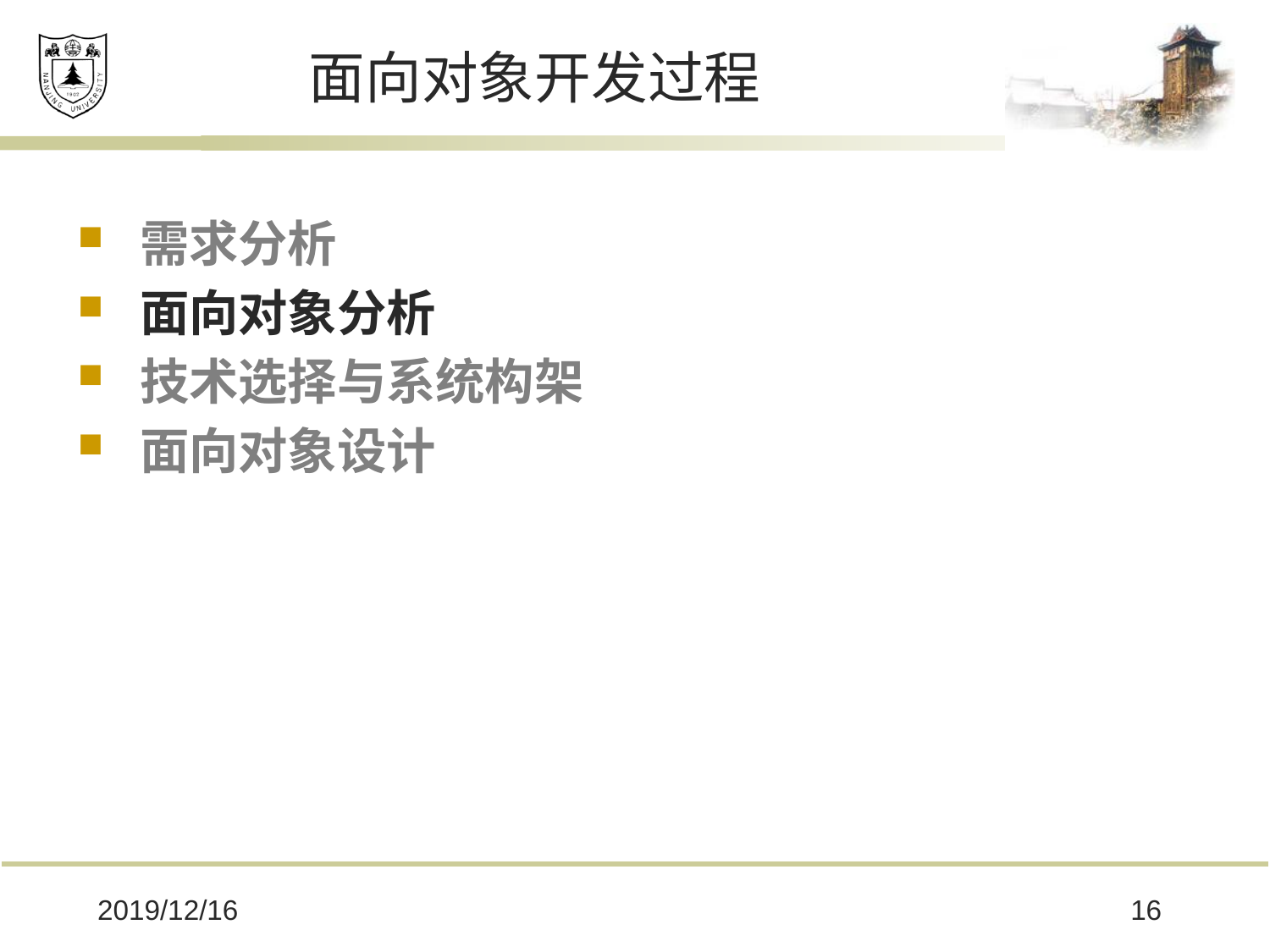

# 面向对象开发过程
需求分析
面向对象分析
技术选择与系统构架
面向对象设计
2019/12/16
16